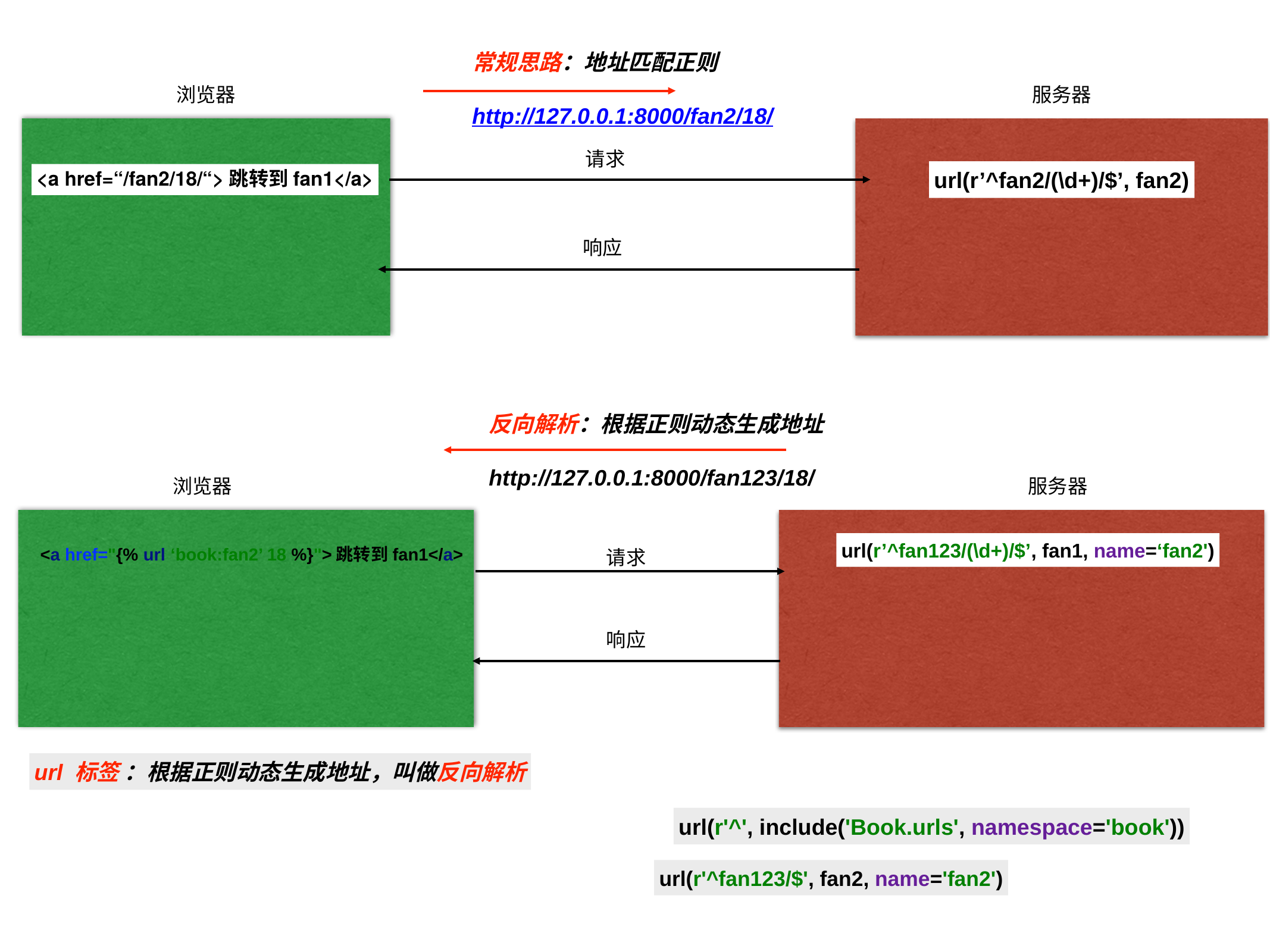

常规思路：地址匹配正则

http://127.0.0.1:8000/fan2/18/

浏览器
服务器

请求
<a href=“/fan2/18/“>跳转到fan1</a>
url(r’^fan2/(\d+)/$’, fan2)

响应

反向解析：根据正则动态生成地址

http://127.0.0.1:8000/fan123/18/

浏览器
服务器

url(r’^fan123/(\d+)/$’, fan1, name=‘fan2')
<a href="{% url ‘book:fan2’ 18 %}">跳转到fan1</a>
请求

响应

url 标签 ：根据正则动态生成地址，叫做反向解析
url(r'^', include('Book.urls', namespace='book'))
url(r'^fan123/$', fan2, name='fan2')